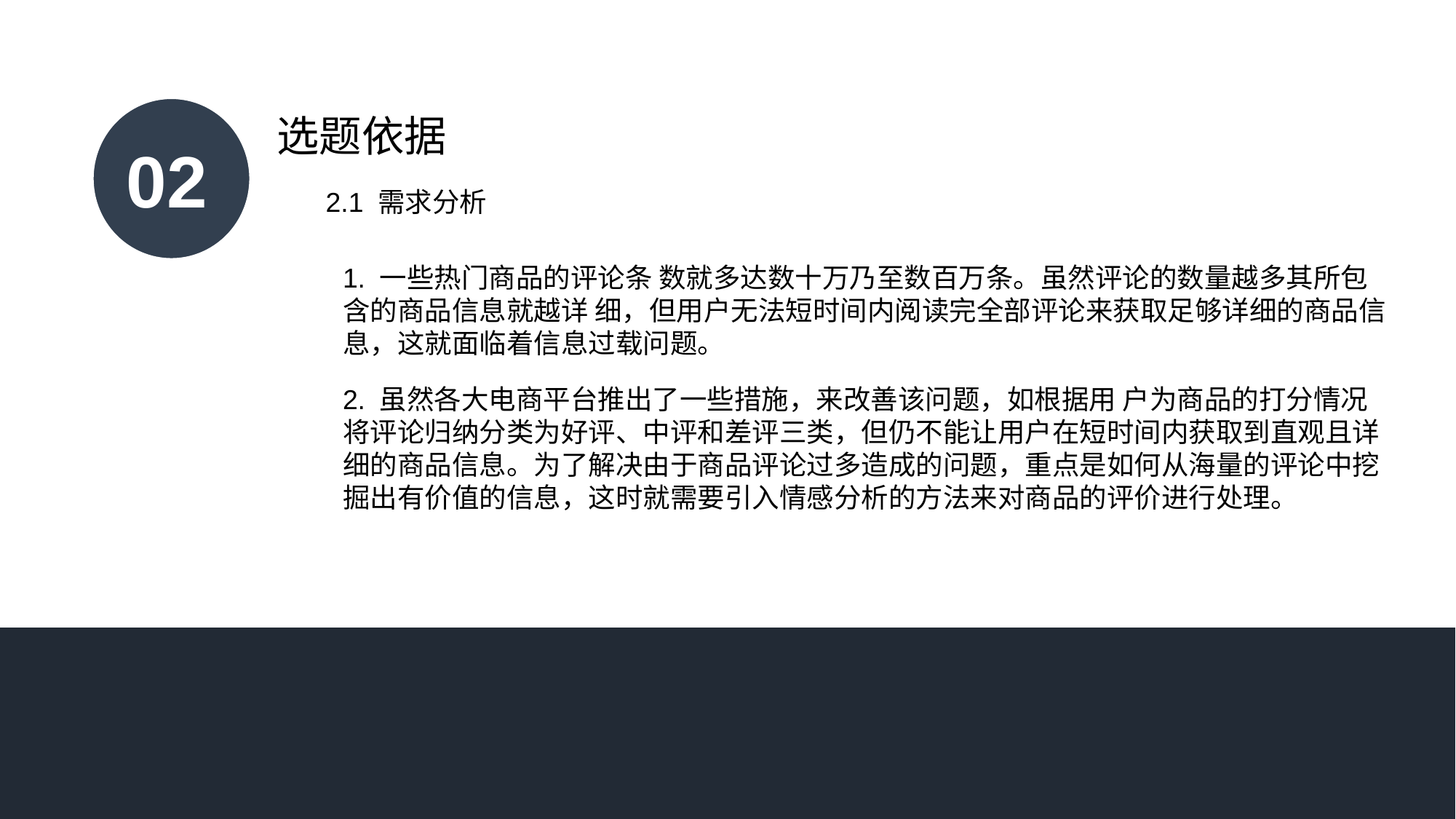

02
选题依据
2.1 需求分析
1. 一些热门商品的评论条 数就多达数十万乃至数百万条。虽然评论的数量越多其所包含的商品信息就越详 细，但用户无法短时间内阅读完全部评论来获取足够详细的商品信息，这就面临着信息过载问题。
2. 虽然各大电商平台推出了一些措施，来改善该问题，如根据用 户为商品的打分情况将评论归纳分类为好评、中评和差评三类，但仍不能让用户在短时间内获取到直观且详细的商品信息。为了解决由于商品评论过多造成的问题，重点是如何从海量的评论中挖掘出有价值的信息，这时就需要引入情感分析的方法来对商品的评价进行处理。